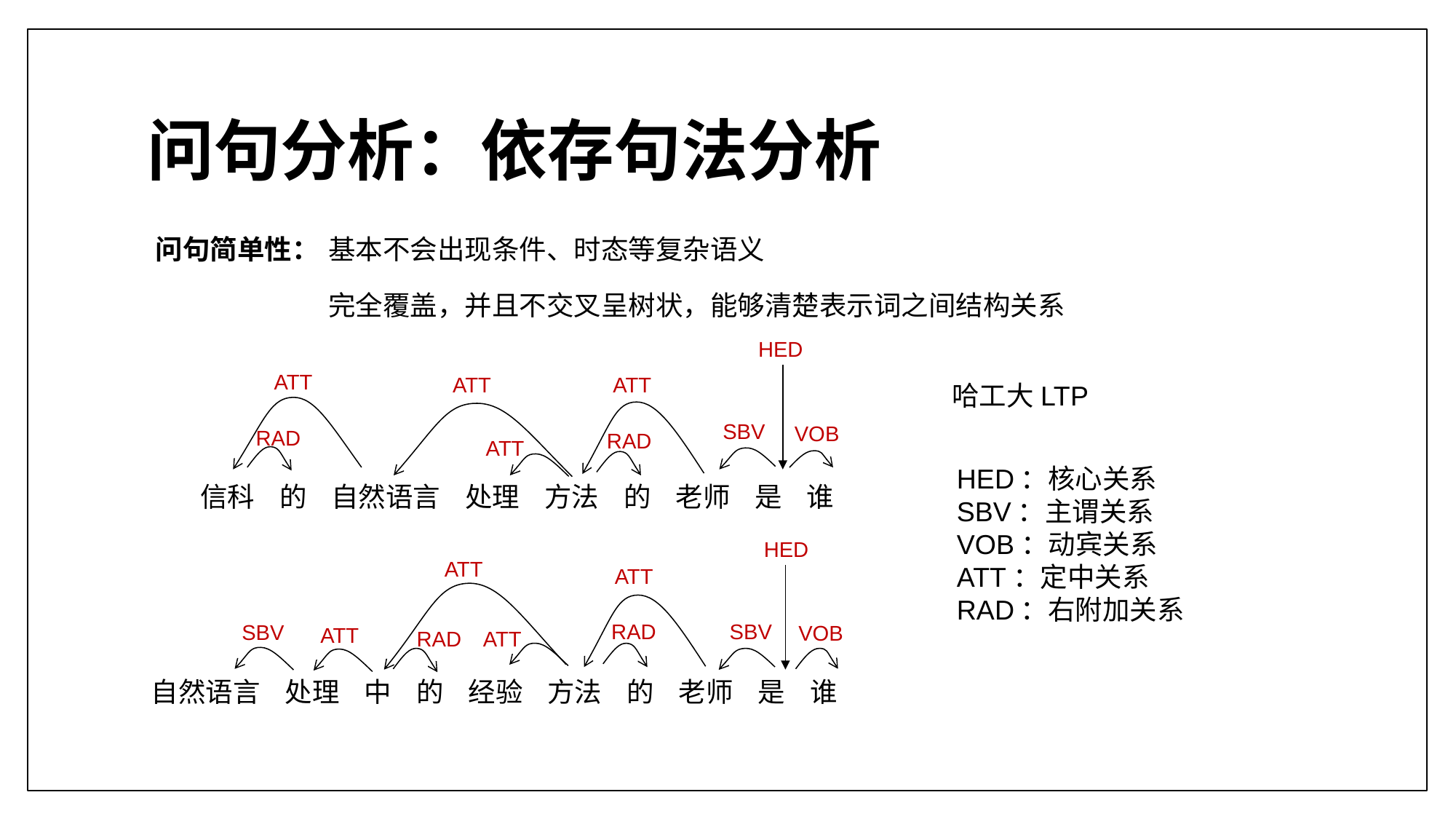

# 问句分析：依存句法分析
基本不会出现条件、时态等复杂语义
问句简单性：
完全覆盖，并且不交叉呈树状，能够清楚表示词之间结构关系
HED
ATT
ATT
ATT

SBV
VOB
RAD
RAD
ATT

信科    的    自然语言    处理    方法    的    老师    是    谁
哈工大LTP
HED：核心关系
SBV：主谓关系
VOB：动宾关系
ATT：定中关系
RAD：右附加关系
HED
ATT
ATT

RAD
SBV
SBV
VOB
ATT
RAD
ATT

自然语言    处理    中    的    经验    方法    的    老师    是    谁